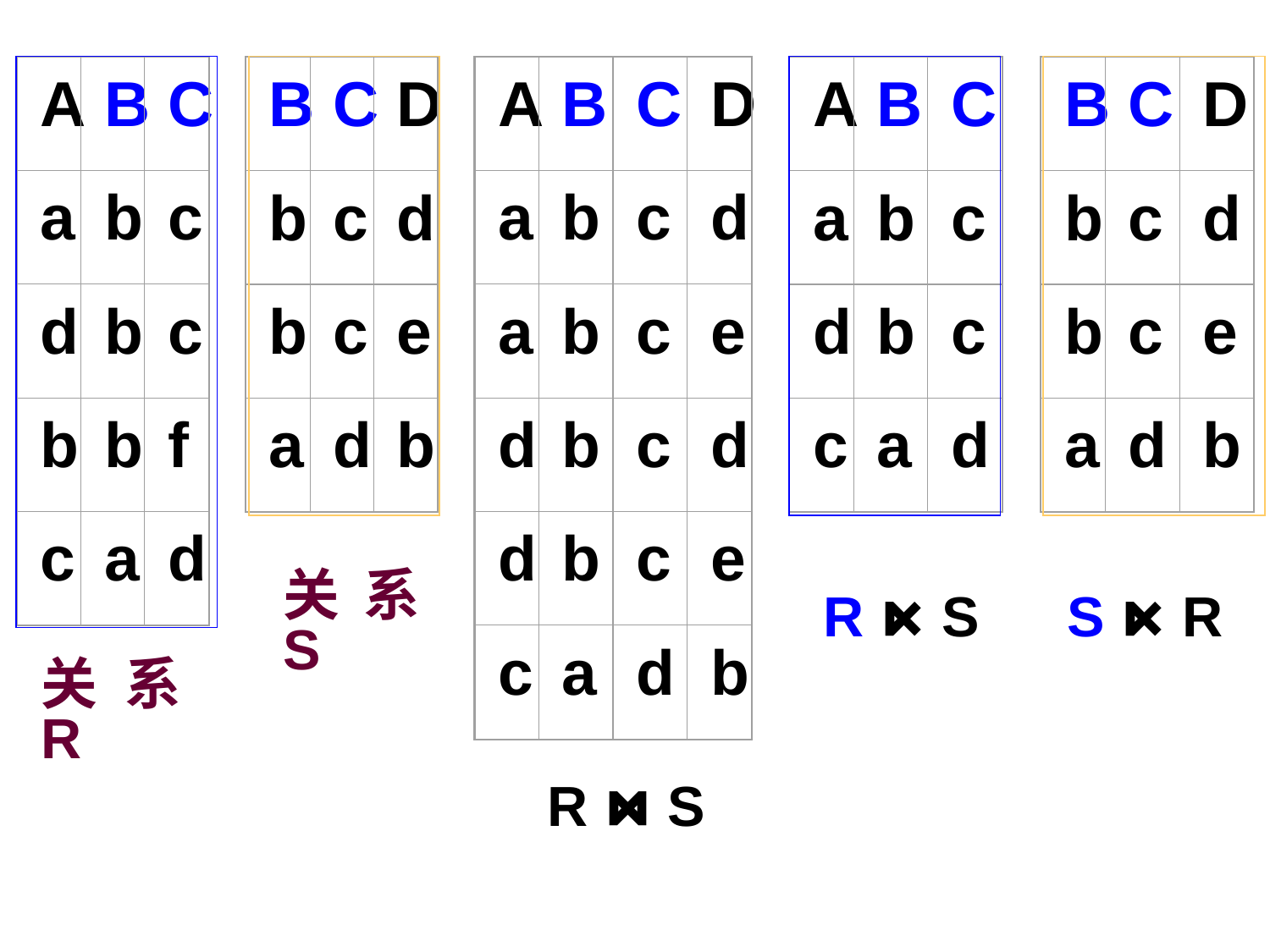

A

B

C

a

b

c

d

b

c

b

b

f

c

a

d

B

C

D

b

c

d

b

c

e

a

d

b

A

B

C

D

a

b

c

d

a

b

c

e

d

b

c

d

d

b

c

e

c

a

d

b

A

B

C

a

b

c

d

b

c

c

a

d

B

C

D

b

c

d

b

c

e

a

d

b

关系S
R ⋉ S
S ⋉ R
关系R
R ⋈ S